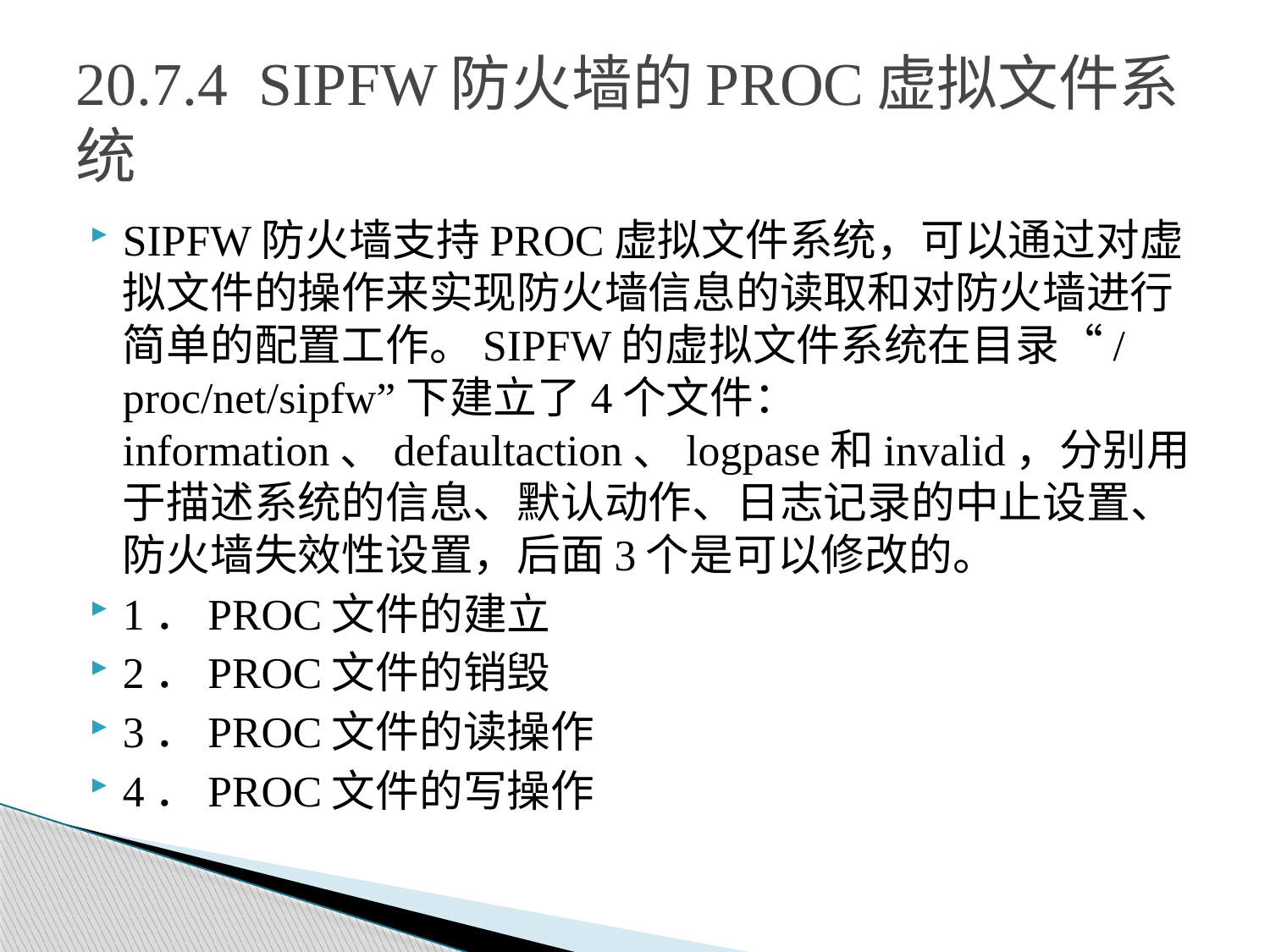

# 20.7.4  SIPFW防火墙的PROC虚拟文件系统
SIPFW防火墙支持PROC虚拟文件系统，可以通过对虚拟文件的操作来实现防火墙信息的读取和对防火墙进行简单的配置工作。SIPFW的虚拟文件系统在目录“/proc/net/sipfw”下建立了4个文件：information、defaultaction、logpase和invalid，分别用于描述系统的信息、默认动作、日志记录的中止设置、防火墙失效性设置，后面3个是可以修改的。
1．PROC文件的建立
2．PROC文件的销毁
3．PROC文件的读操作
4．PROC文件的写操作